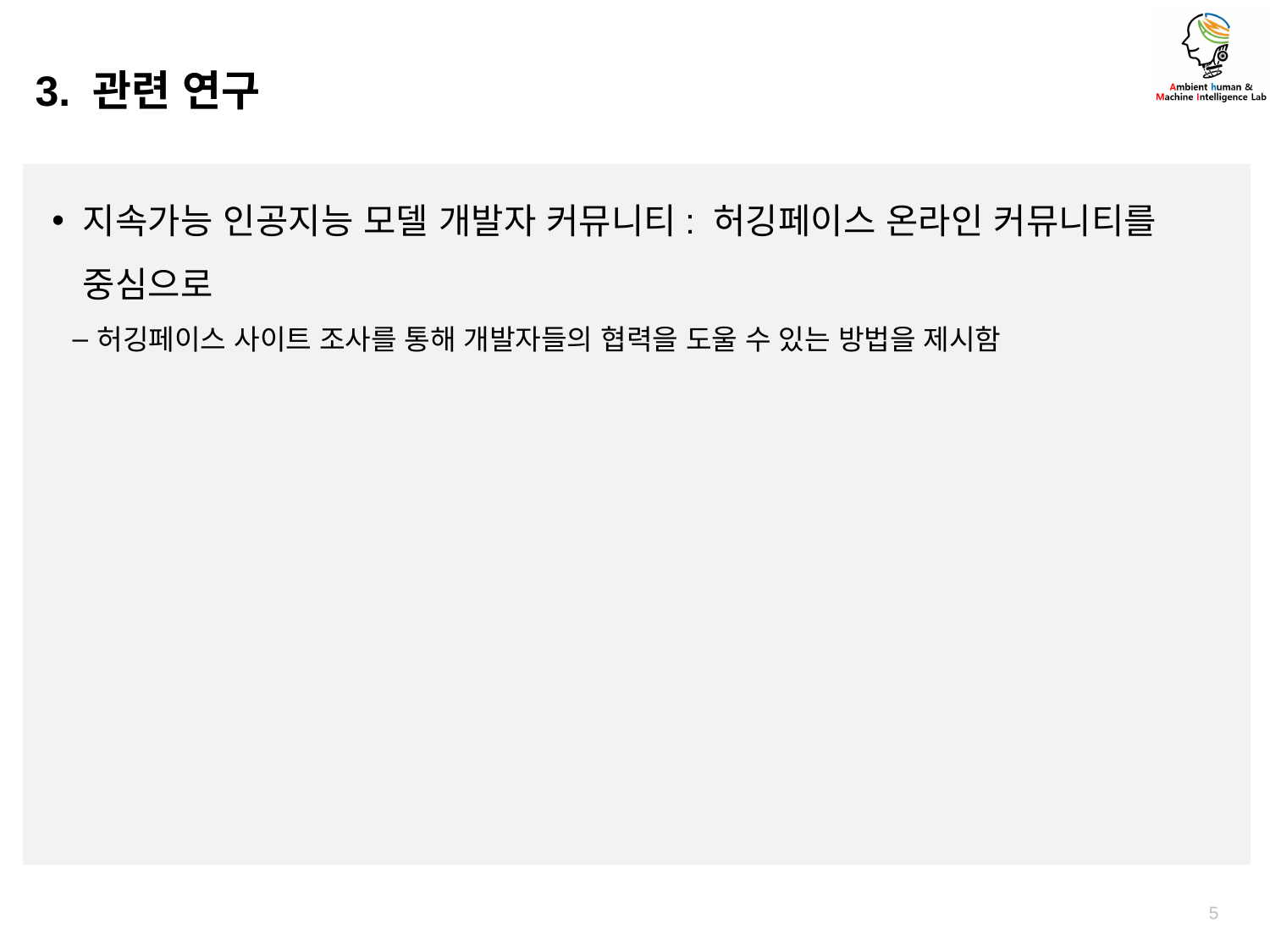

3. 관련 연구
지속가능 인공지능 모델 개발자 커뮤니티: 허깅페이스 온라인 커뮤니티를 중심으로
허깅페이스 사이트 조사를 통해 개발자들의 협력을 도울 수 있는 방법을 제시함
5